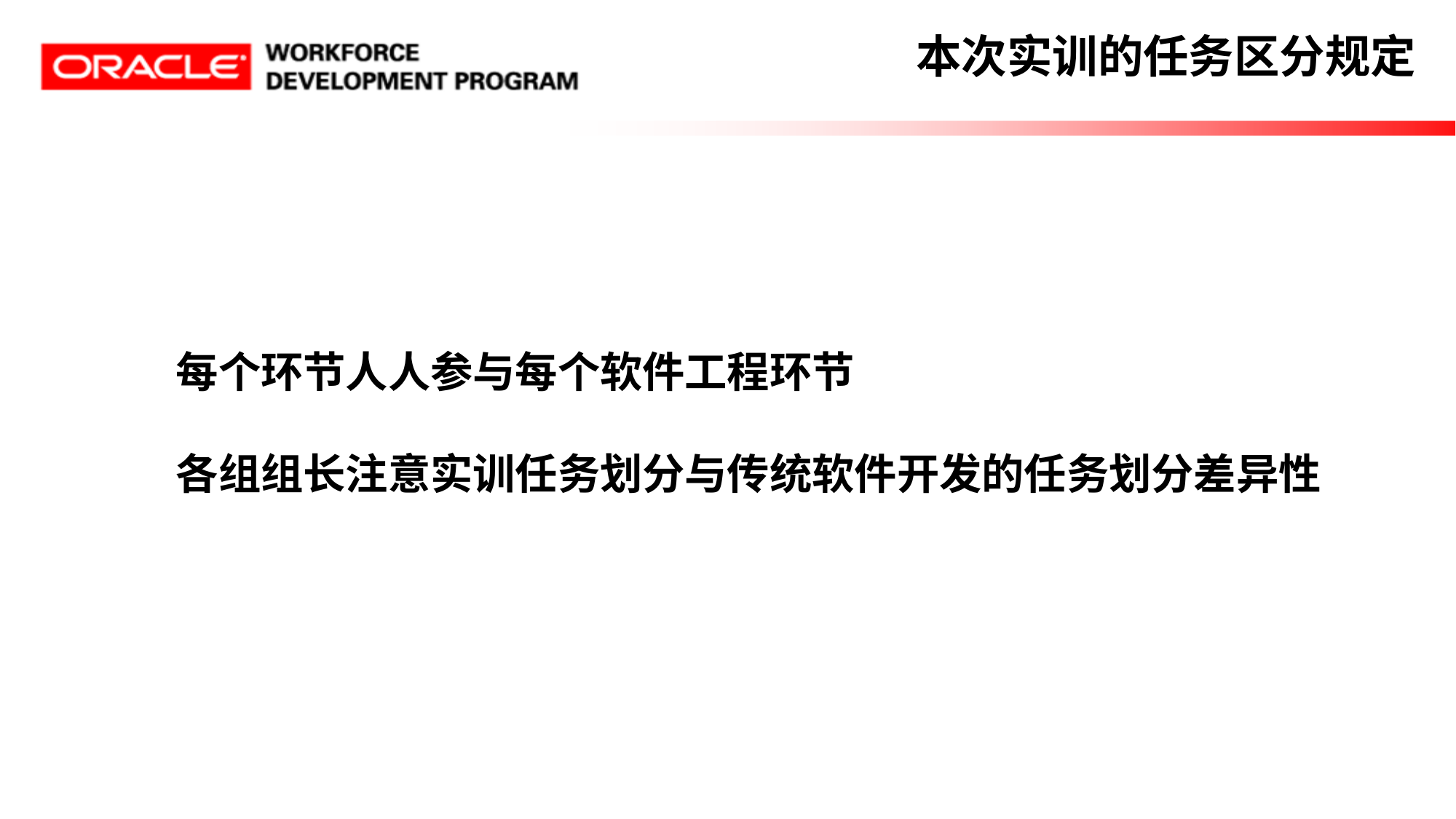

本次实训的任务区分规定
每个环节人人参与每个软件工程环节

各组组长注意实训任务划分与传统软件开发的任务划分差异性